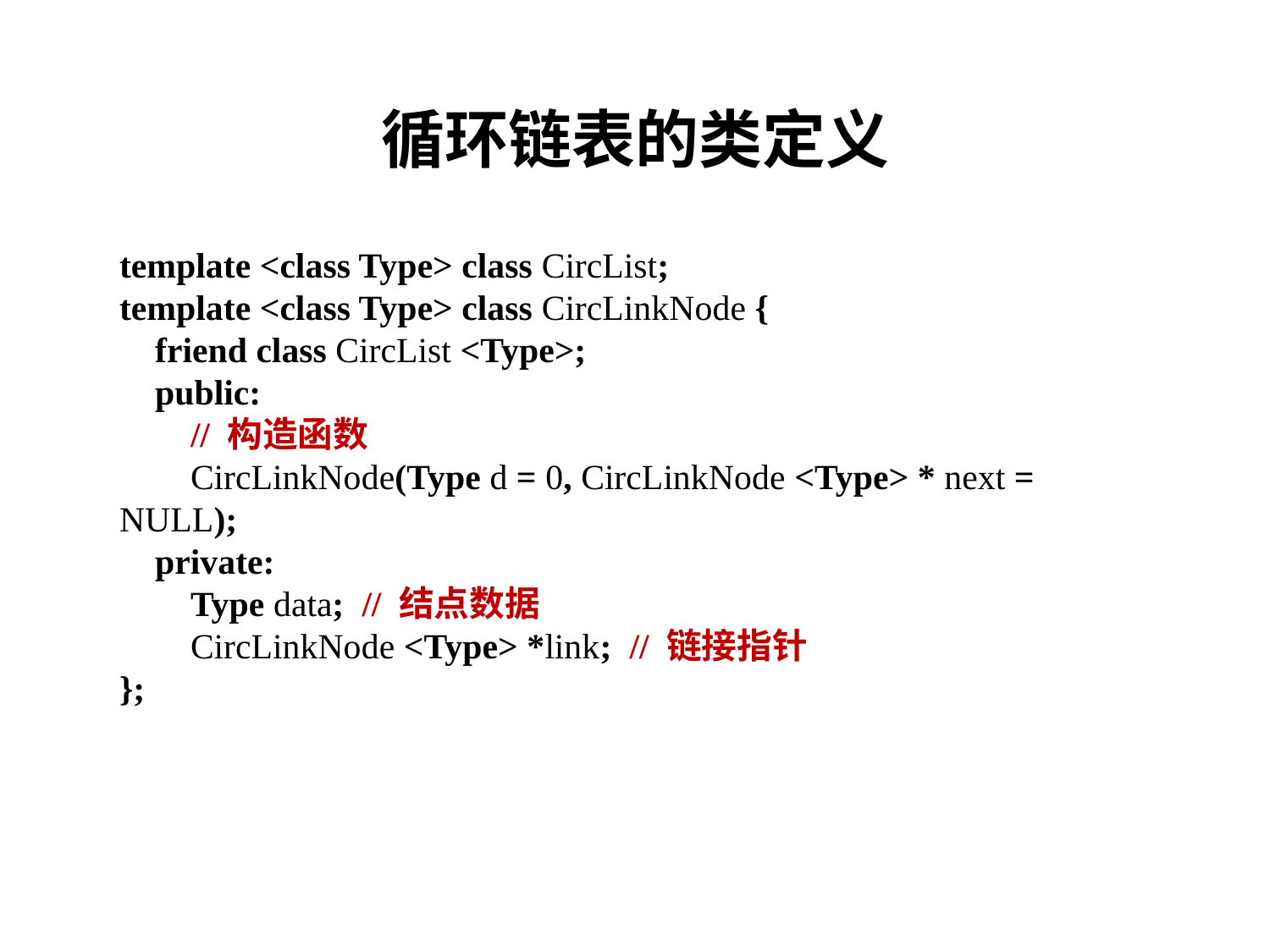

# 循环链表的类定义
template <class Type> class CircList;
template <class Type> class CircLinkNode {
    friend class CircList <Type>;
    public:
        // 构造函数
        CircLinkNode(Type d = 0, CircLinkNode <Type> * next = NULL);
    private:
        Type data;  // 结点数据
        CircLinkNode <Type> *link;  // 链接指针
};